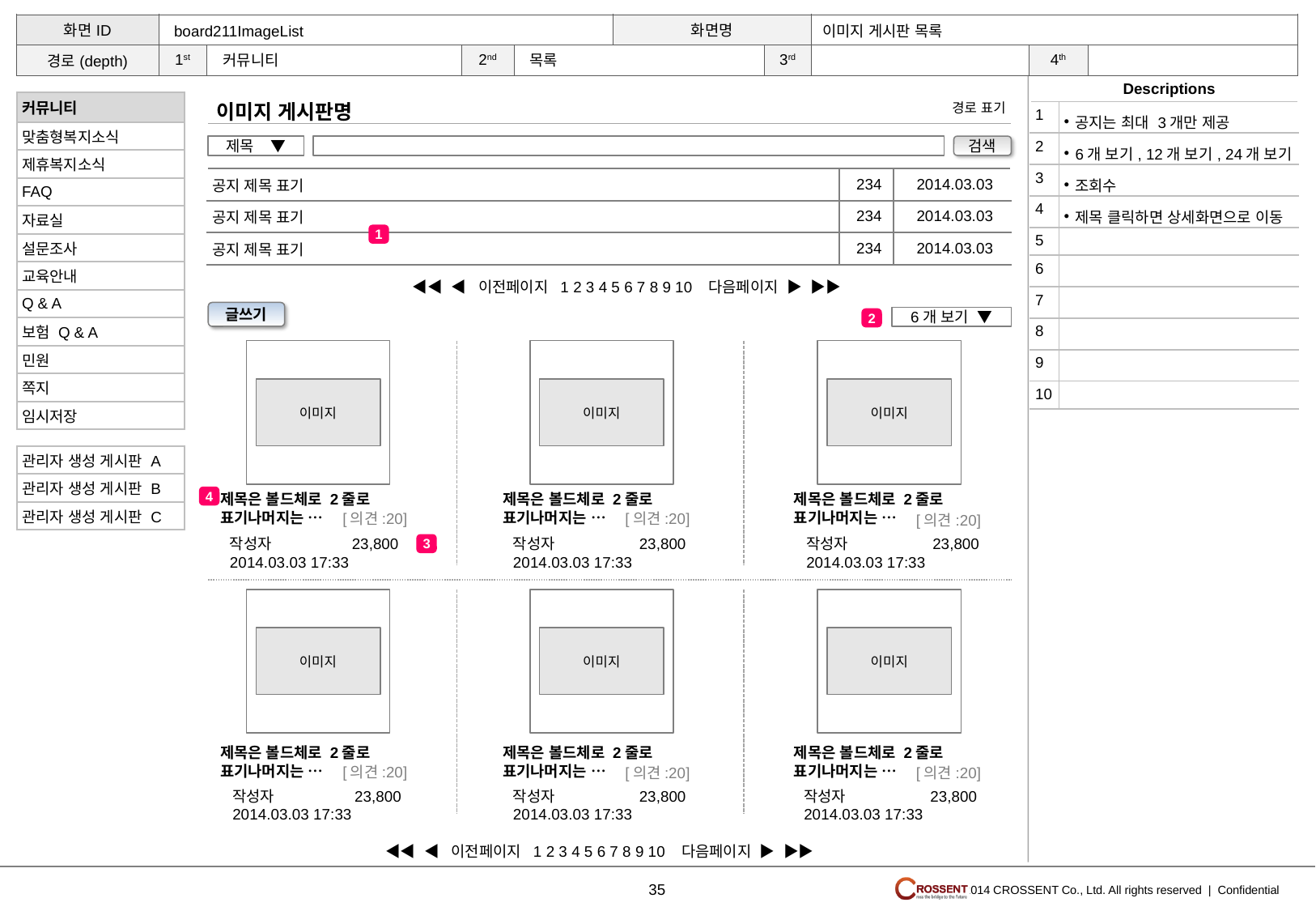

이미지 게시판 목록
board211ImageList
목록
커뮤니티
이미지 게시판명
| 커뮤니티 |
| --- |
| 맞춤형복지소식 |
| 제휴복지소식 |
| FAQ |
| 자료실 |
| 설문조사 |
| 교육안내 |
| Q & A |
| 보험 Q & A |
| 민원 |
| 쪽지 |
| 임시저장 |
경로 표기
| 1 | 공지는 최대 3개만 제공 |
| --- | --- |
| 2 | 6개 보기, 12개 보기, 24개 보기 |
| 3 | 조회수 |
| 4 | 제목 클릭하면 상세화면으로 이동 |
| 5 |  |
| 6 |  |
| 7 |  |
| 8 |  |
| 9 |  |
| 10 |  |
제목    ▼

검색
| 공지 제목 표기 | 234 | 2014.03.03 |
| --- | --- | --- |
| 공지 제목 표기 | 234 | 2014.03.03 |
| 공지 제목 표기 | 234 | 2014.03.03 |
1
◀◀  ◀  이전페이지  1 2 3 4 5 6 7 8 9 10   다음페이지  ▶  ▶▶
글쓰기
6개 보기  ▼
2
IMG
120X120
pixels
IMG
120X120
pixels
IMG
120X120
pixels
이미지
이미지
이미지
| 관리자 생성 게시판 A |
| --- |
| 관리자 생성 게시판 B |
| 관리자 생성 게시판 C |
제목은 볼드체로 2줄로 표기나머지는 …
제목은 볼드체로 2줄로 표기나머지는 …
제목은 볼드체로 2줄로 표기나머지는 …
4
[의견:20]
[의견:20]
[의견:20]
작성자                  23,800
2014.03.03 17:33
작성자                   23,800
2014.03.03 17:33
작성자                   23,800
2014.03.03 17:33
3
IMG
120X120
pixels
IMG
120X120
pixels
IMG
120X120
pixels
이미지
이미지
이미지
제목은 볼드체로 2줄로 표기나머지는 …
제목은 볼드체로 2줄로 표기나머지는 …
제목은 볼드체로 2줄로 표기나머지는 …
[의견:20]
[의견:20]
[의견:20]
작성자                  23,800
2014.03.03 17:33
작성자                   23,800
2014.03.03 17:33
작성자                   23,800
2014.03.03 17:33
◀◀  ◀  이전페이지  1 2 3 4 5 6 7 8 9 10   다음페이지  ▶  ▶▶
35